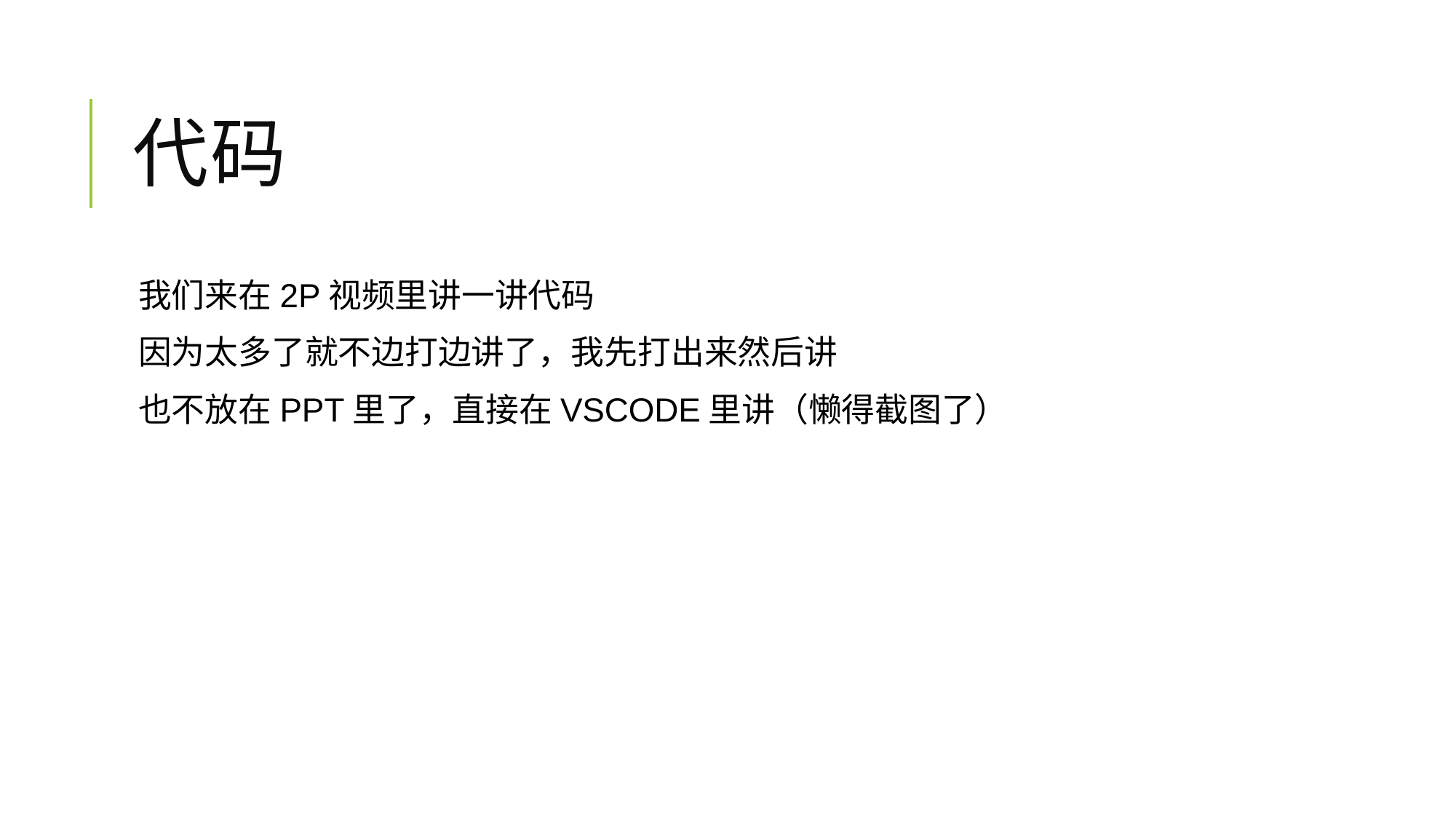

# 代码
我们来在2P视频里讲一讲代码
因为太多了就不边打边讲了，我先打出来然后讲
也不放在PPT里了，直接在VSCODE里讲（懒得截图了）